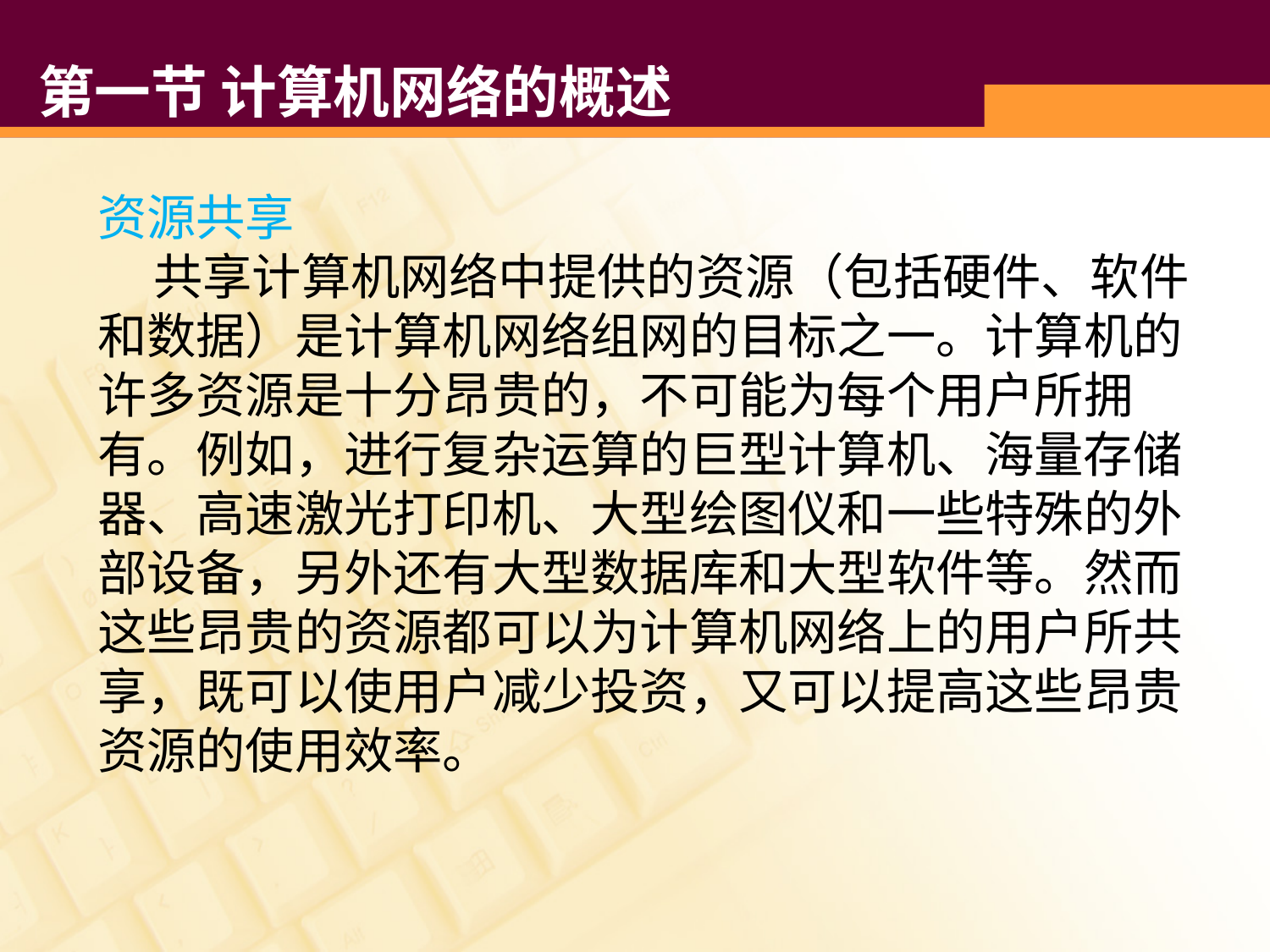

# 第一节 计算机网络的概述
资源共享
    共享计算机网络中提供的资源（包括硬件、软件和数据）是计算机网络组网的目标之一。计算机的许多资源是十分昂贵的，不可能为每个用户所拥有。例如，进行复杂运算的巨型计算机、海量存储器、高速激光打印机、大型绘图仪和一些特殊的外部设备，另外还有大型数据库和大型软件等。然而这些昂贵的资源都可以为计算机网络上的用户所共享，既可以使用户减少投资，又可以提高这些昂贵资源的使用效率。